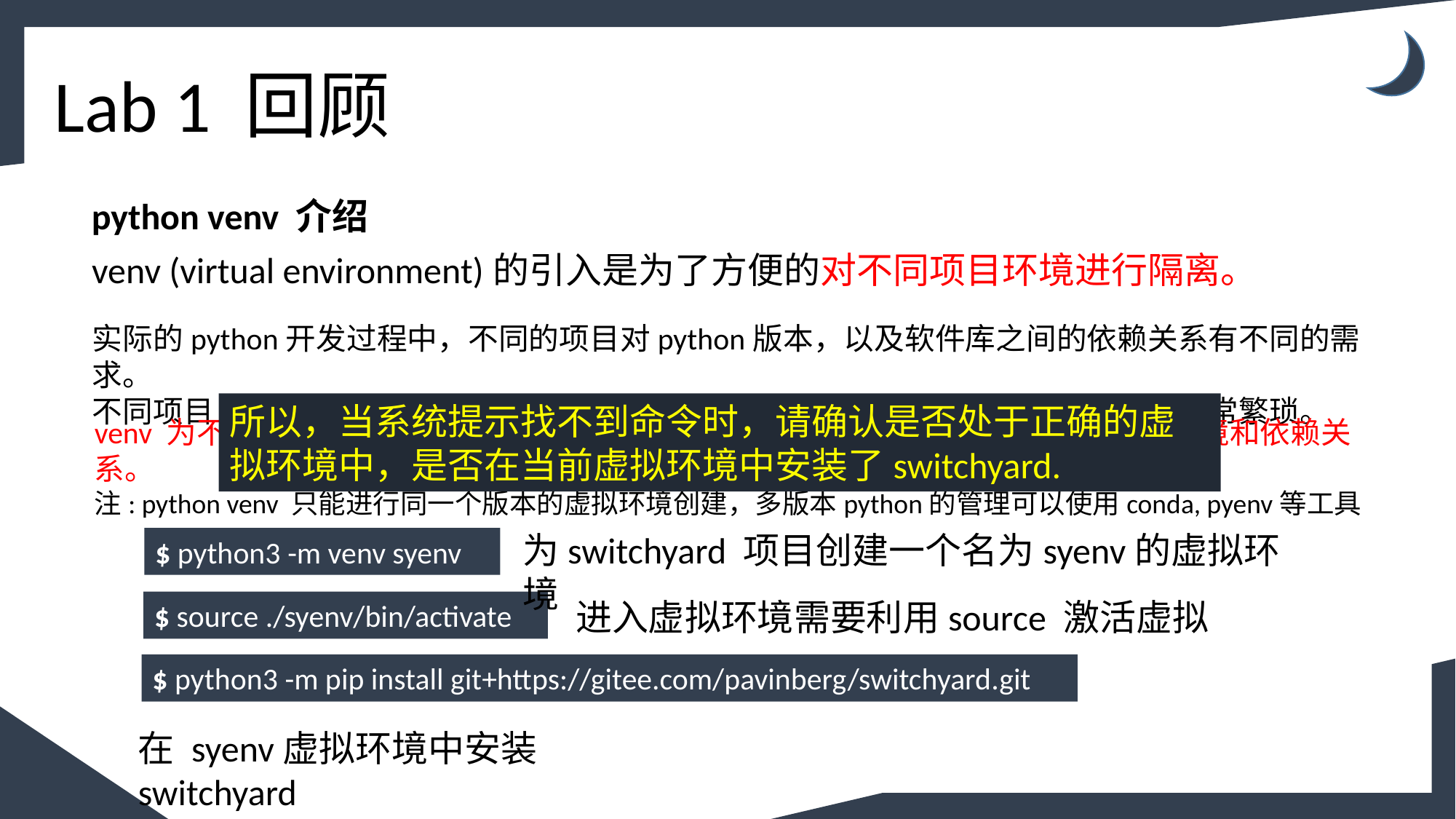

# Lab 1 回顾
python venv 介绍
venv (virtual environment)的引入是为了方便的对不同项目环境进行隔离。
实际的python开发过程中，不同的项目对python版本，以及软件库之间的依赖关系有不同的需求。
不同项目python版本间的切换，依赖之间的冲突，使得python多项目的环境管理非常繁琐。
所以，当系统提示找不到命令时，请确认是否处于正确的虚拟环境中，是否在当前虚拟环境中安装了switchyard.
venv 为不同项目创建相互隔离的虚拟运行环境，每个虚拟环境可以有独立的软件环境和依赖关系。
注: python venv 只能进行同一个版本的虚拟环境创建，多版本python的管理可以使用conda, pyenv等工具
为switchyard 项目创建一个名为syenv的虚拟环境
$ python3 -m venv syenv
进入虚拟环境需要利用source 激活虚拟
$ source ./syenv/bin/activate
$ python3 -m pip install git+https://gitee.com/pavinberg/switchyard.git

在 syenv虚拟环境中安装switchyard